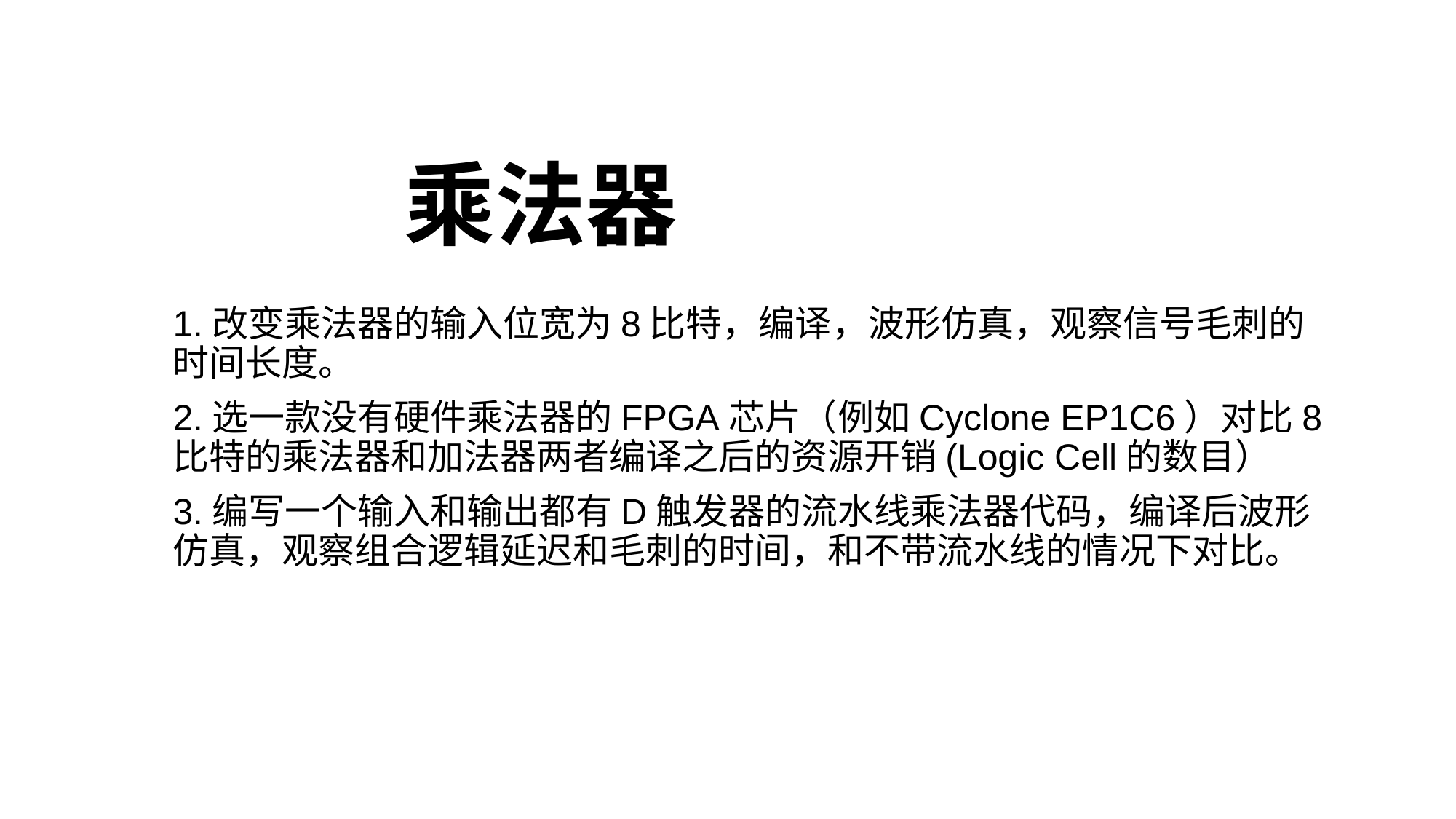

乘法器
1.改变乘法器的输入位宽为8比特，编译，波形仿真，观察信号毛刺的时间长度。
2.选一款没有硬件乘法器的FPGA芯片（例如Cyclone EP1C6）对比8比特的乘法器和加法器两者编译之后的资源开销(Logic Cell的数目）
3.编写一个输入和输出都有D触发器的流水线乘法器代码，编译后波形仿真，观察组合逻辑延迟和毛刺的时间，和不带流水线的情况下对比。